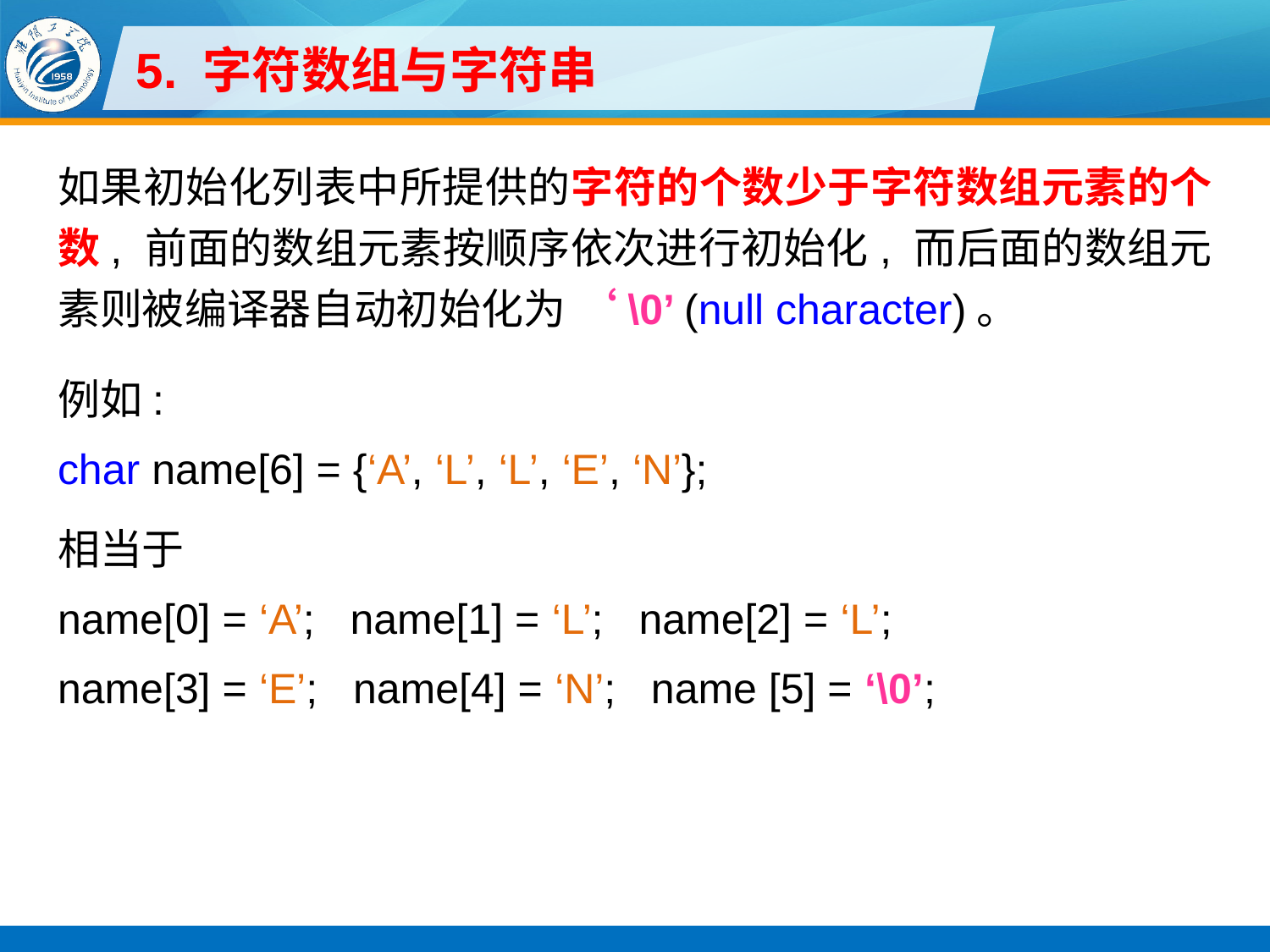

# 5. 字符数组与字符串
如果初始化列表中所提供的字符的个数少于字符数组元素的个数, 前面的数组元素按顺序依次进行初始化, 而后面的数组元素则被编译器自动初始化为 ‘\0’ (null character)。
例如:
char name[6] = {‘A’, ‘L’, ‘L’, ‘E’, ‘N’};
相当于
name[0] = ‘A’;   name[1] = ‘L’;   name[2] = ‘L’;
name[3] = ‘E’;   name[4] = ‘N’;   name [5] = ‘\0’;